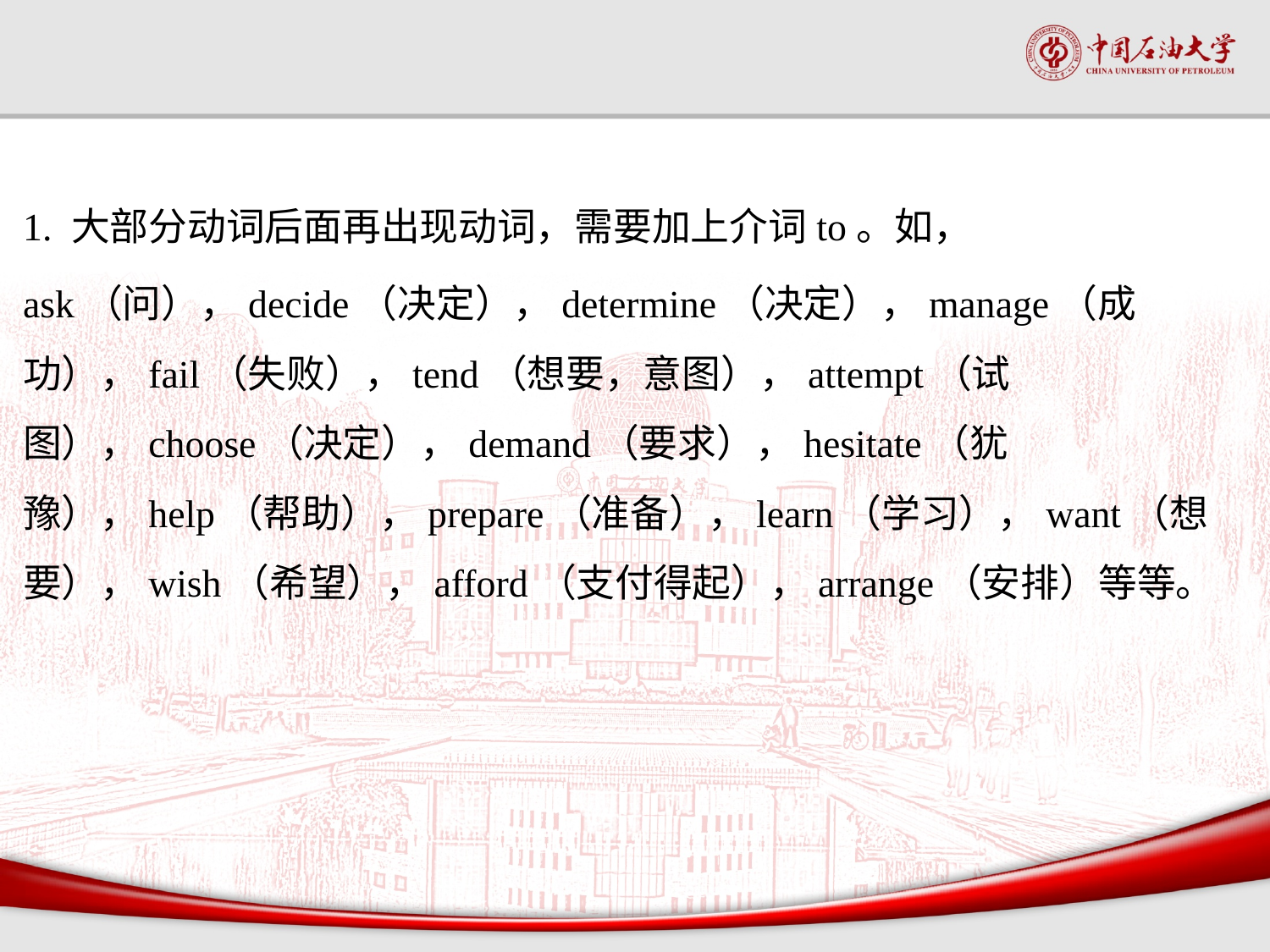

1. 大部分动词后面再出现动词，需要加上介词to。如，
ask（问），decide（决定），determine（决定），manage（成功），fail（失败），tend（想要，意图），attempt（试图），choose（决定），demand（要求），hesitate（犹豫），help（帮助），prepare（准备），learn（学习），want（想要），wish（希望），afford（支付得起），arrange（安排）等等。